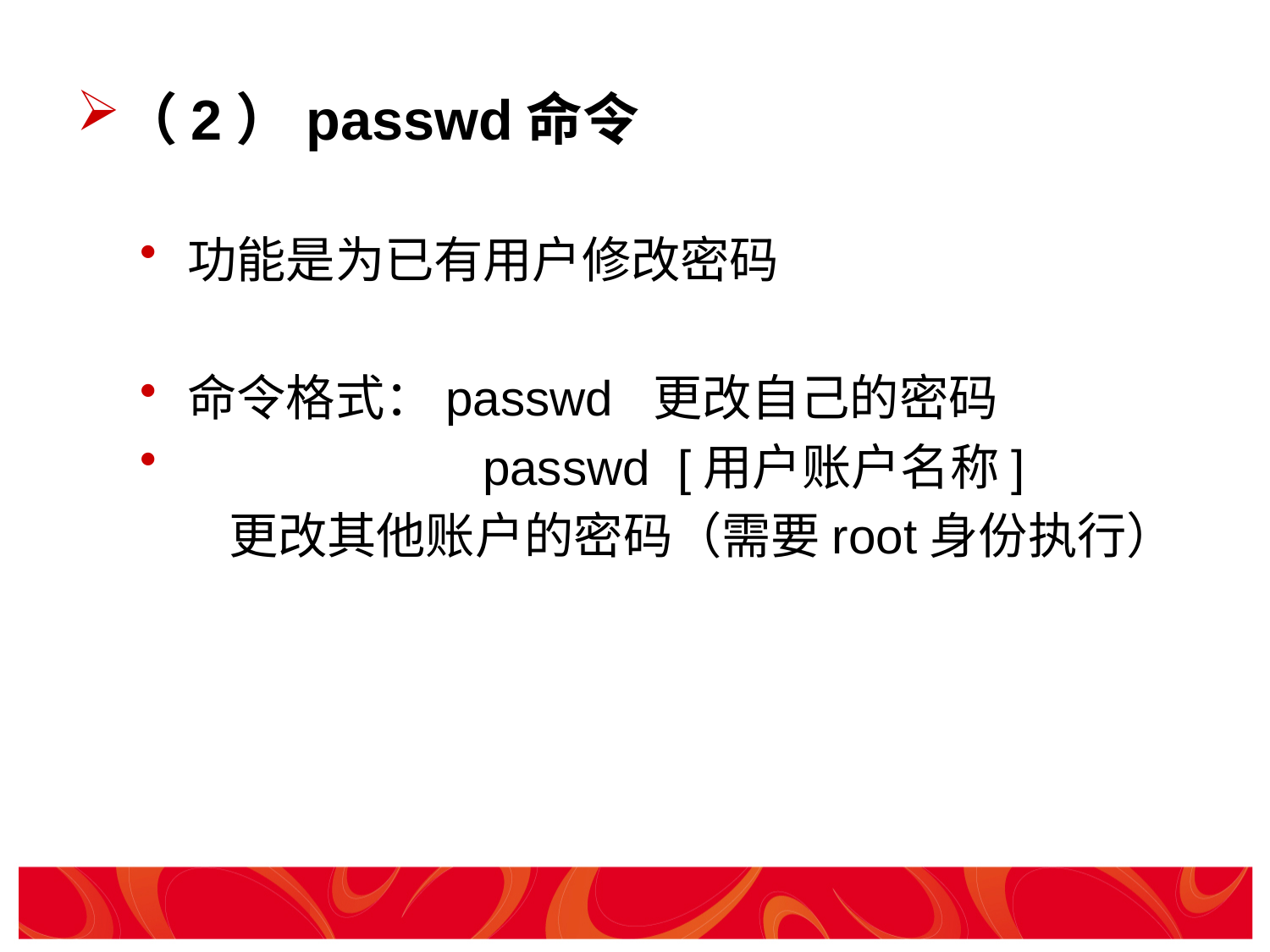

# （2）passwd命令
功能是为已有用户修改密码

命令格式：passwd  更改自己的密码
		   passwd  [用户账户名称]
       更改其他账户的密码（需要root身份执行）